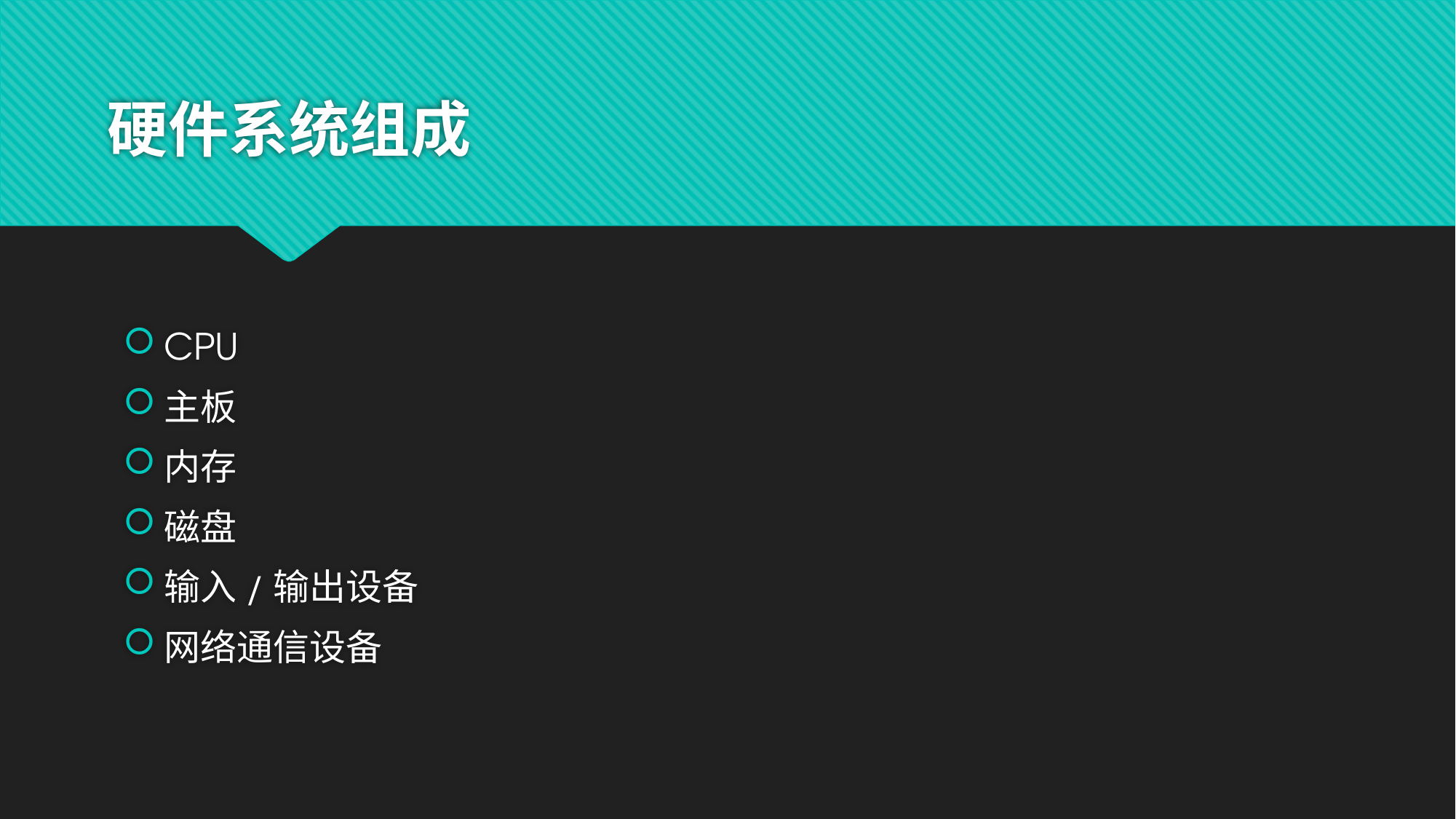

# 硬件系统组成
CPU
主板
内存
磁盘
输入/输出设备
网络通信设备